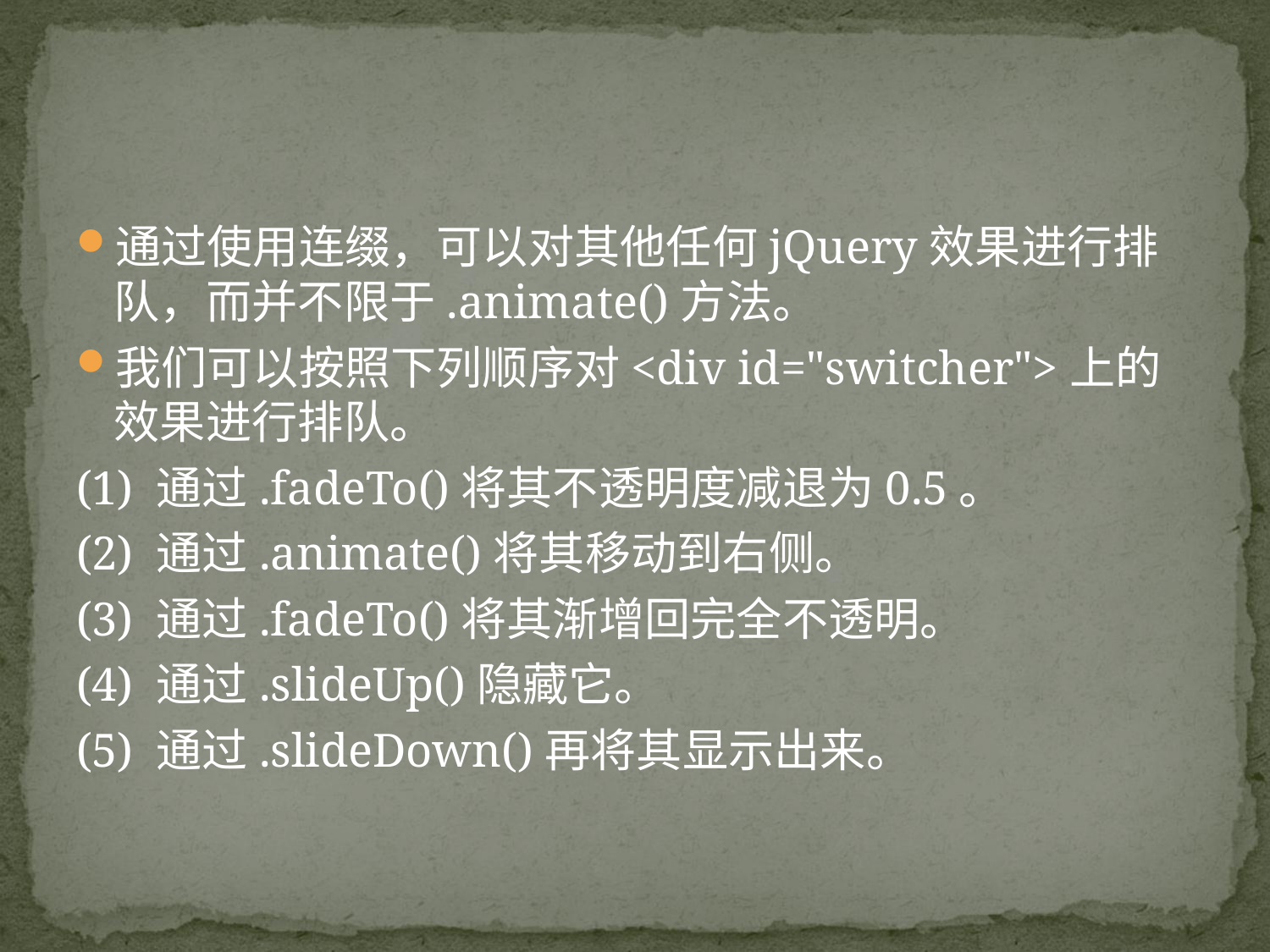

#
通过使用连缀，可以对其他任何jQuery效果进行排队，而并不限于.animate()方法。
我们可以按照下列顺序对<div id="switcher">上的效果进行排队。
(1) 通过.fadeTo()将其不透明度减退为0.5。
(2) 通过.animate()将其移动到右侧。
(3) 通过.fadeTo()将其渐增回完全不透明。
(4) 通过.slideUp()隐藏它。
(5) 通过.slideDown()再将其显示出来。